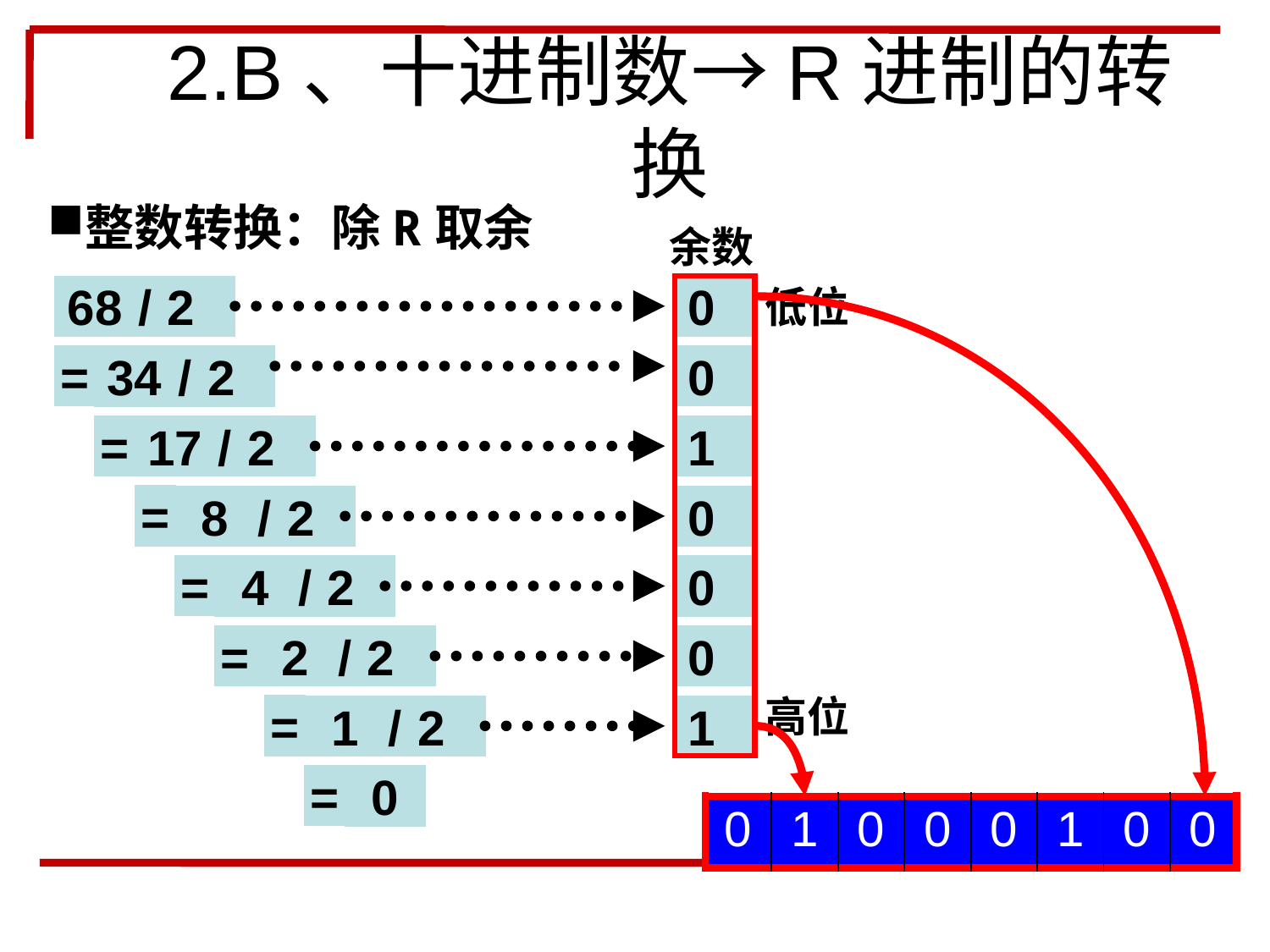

2.B、十进制数→R进制的转换
整数转换：除R取余
余数
68
/
2
0

低位
高位

=
34
0
/
2

=
17
/
2
1

=
8
/
2
0

=
4
/
2
0

=
2
/
2
0

=
1
/
2
1

=
0
| 0 | 1 | 0 | 0 | 0 | 1 | 0 | 0 |
| --- | --- | --- | --- | --- | --- | --- | --- |